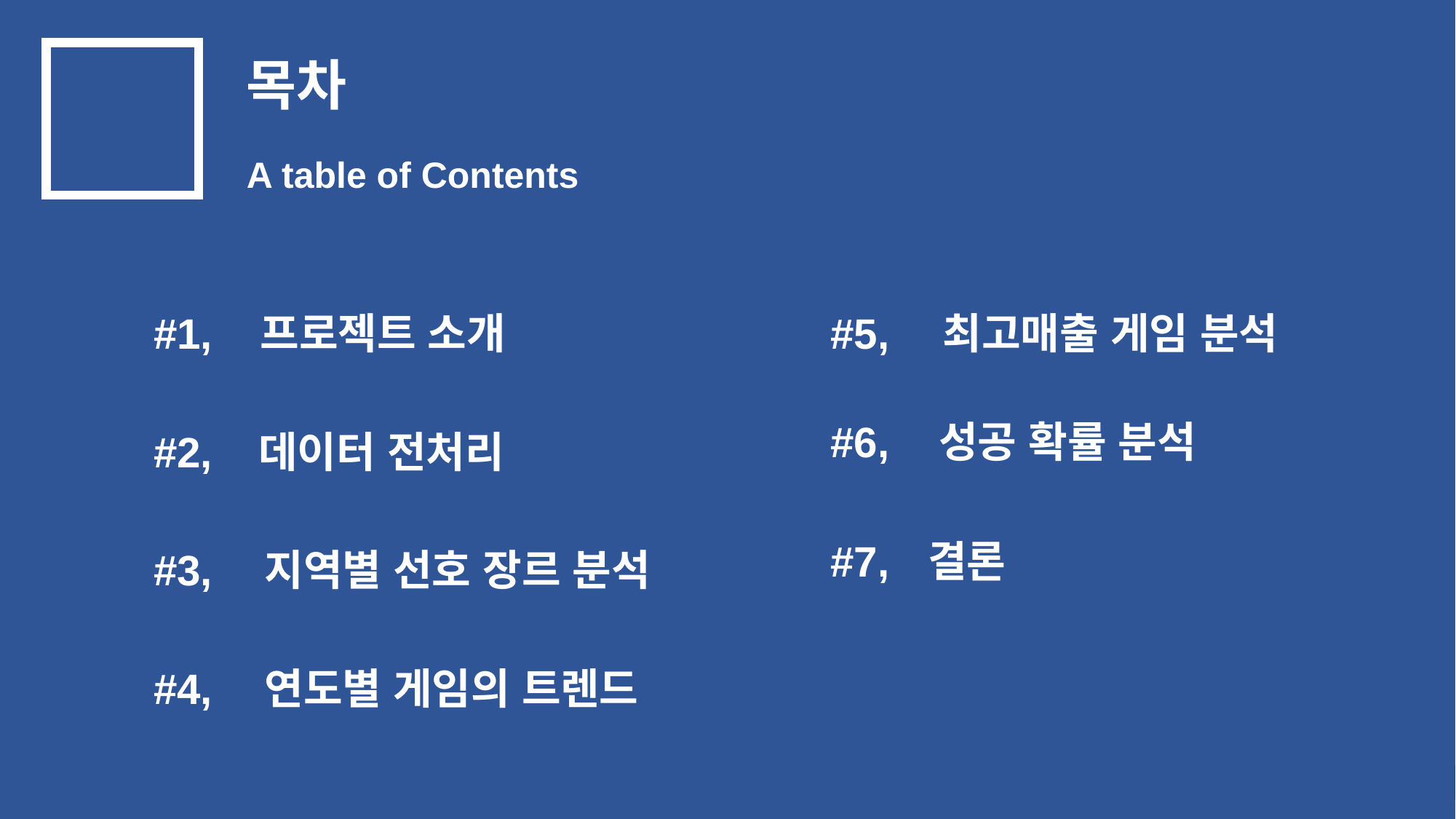

목차
A table of Contents
#1,
프로젝트 소개
#5,
최고매출 게임 분석
#6,
성공 확률 분석
#2,
데이터 전처리
#7,
결론
#3,
지역별 선호 장르 분석
#4,
연도별 게임의 트렌드